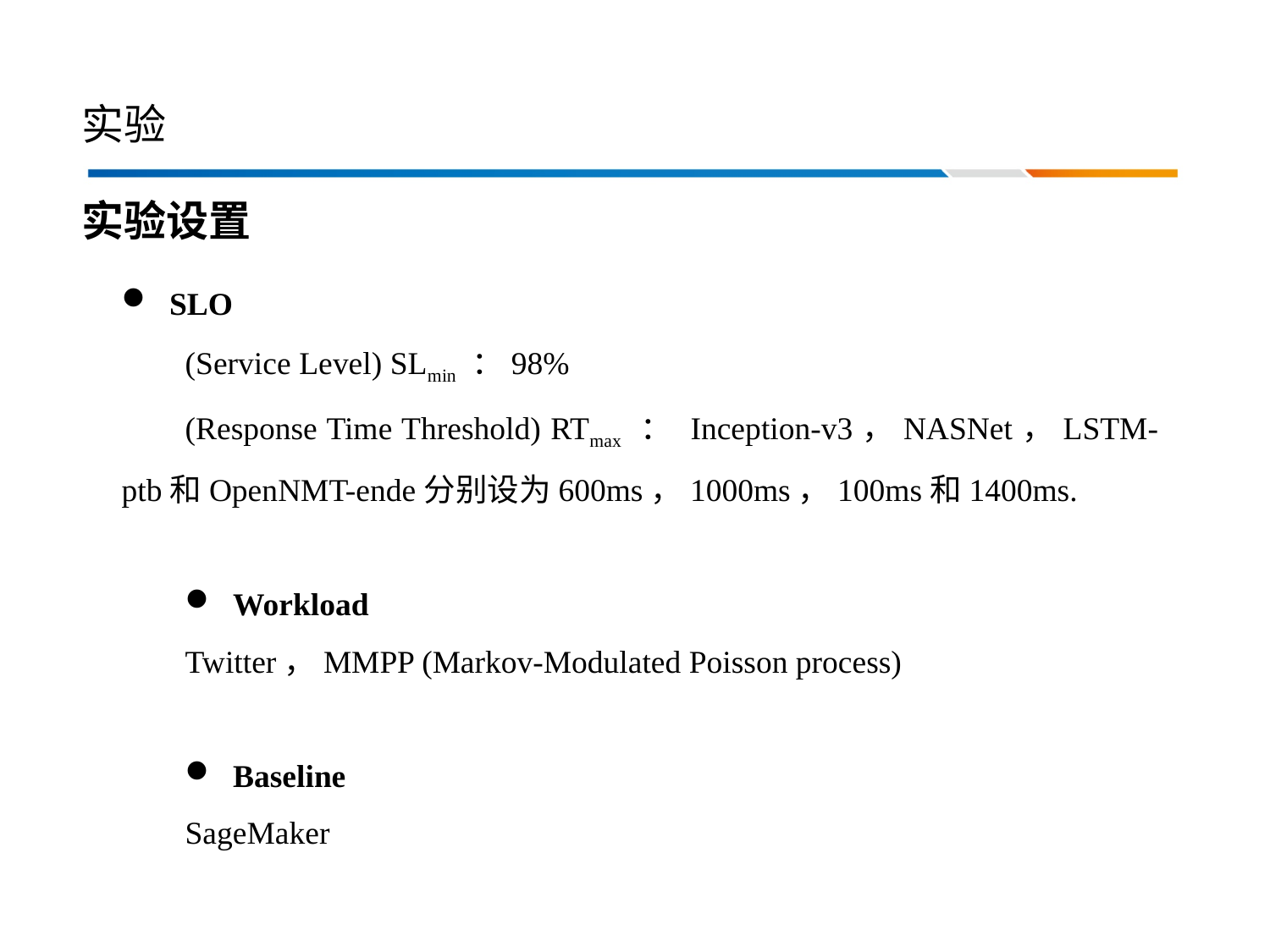

# 实验
实验设置
  SLO
(Service Level) SLmin ：98%
(Response Time Threshold) RTmax ： Inception-v3，NASNet，LSTM-ptb和OpenNMT-ende分别设为600ms，1000ms，100ms和1400ms.

  Workload
Twitter，MMPP (Markov-Modulated Poisson process)

  Baseline
SageMaker